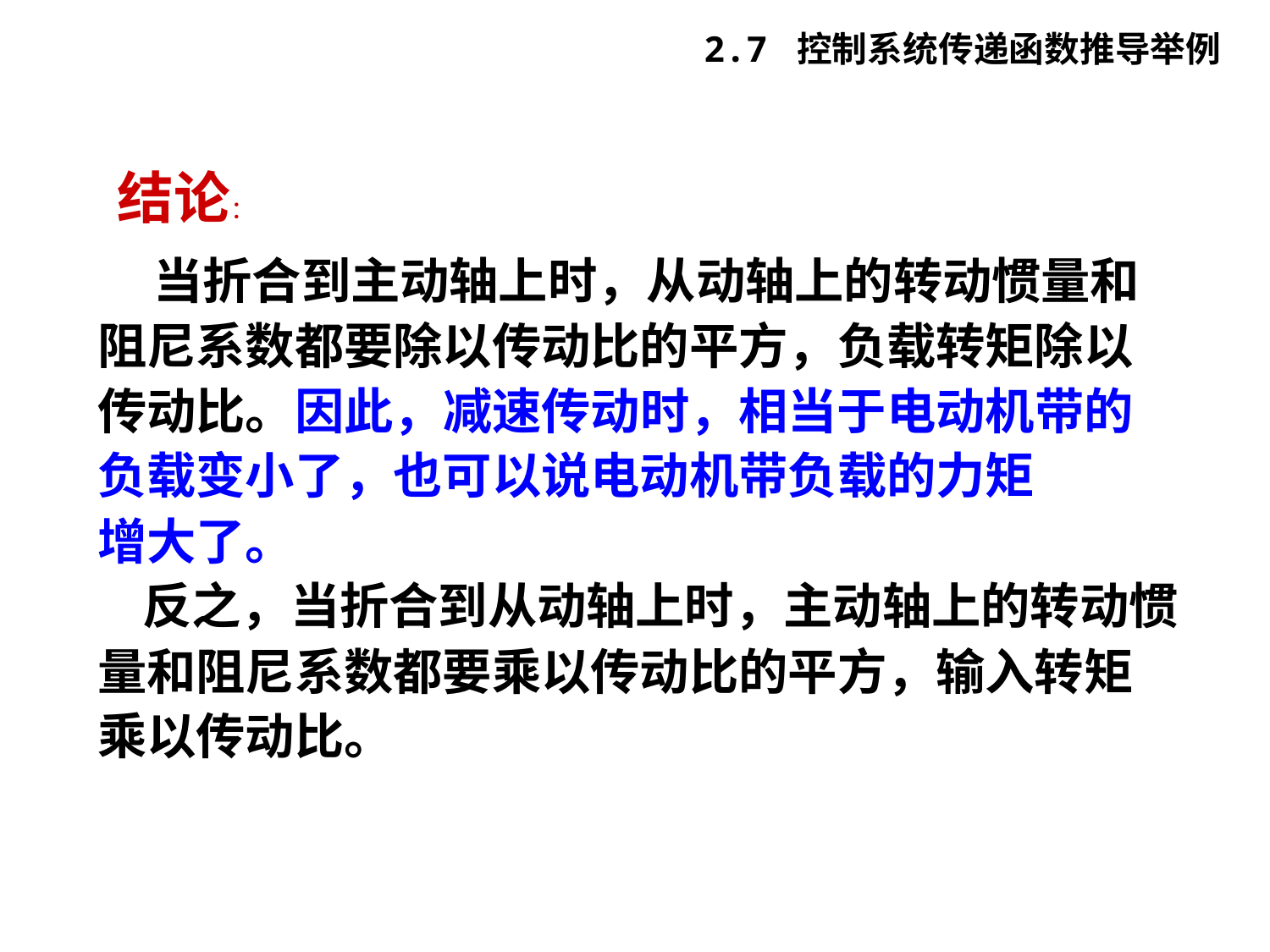

2.7 控制系统传递函数推导举例
# 当折合到主动轴上时，从动轴上的转动惯量和阻尼系数都要除以传动比的平方，负载转矩除以传动比。因此，减速传动时，相当于电动机带的负载变小了，也可以说电动机带负载的力矩 增大了。 反之，当折合到从动轴上时，主动轴上的转动惯量和阻尼系数都要乘以传动比的平方，输入转矩乘以传动比。
结论：
192
187